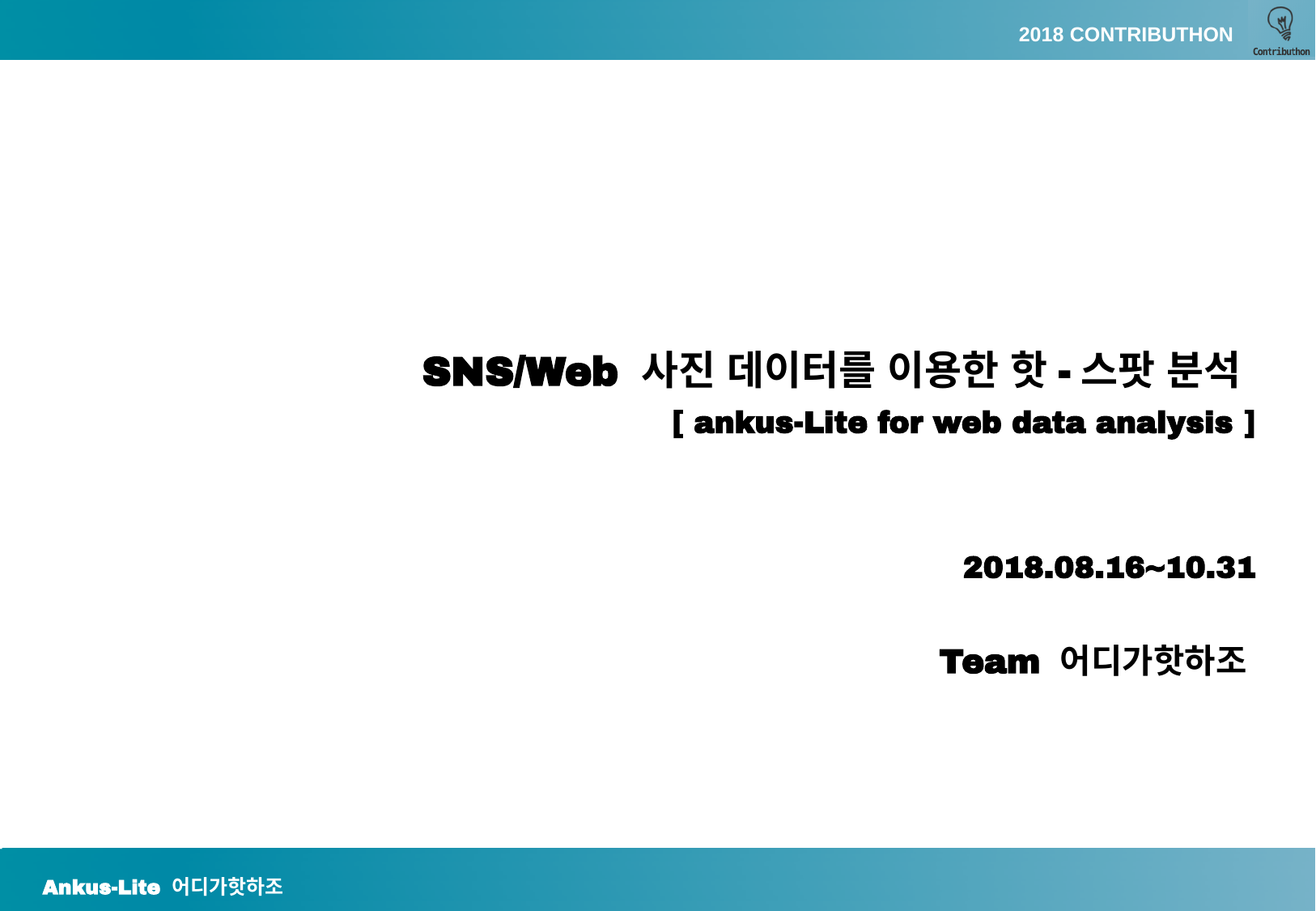

SNS/Web 사진 데이터를 이용한 핫-스팟 분석
[ ankus-Lite for web data analysis ]
2018.08.16~10.31
Team 어디가핫하조